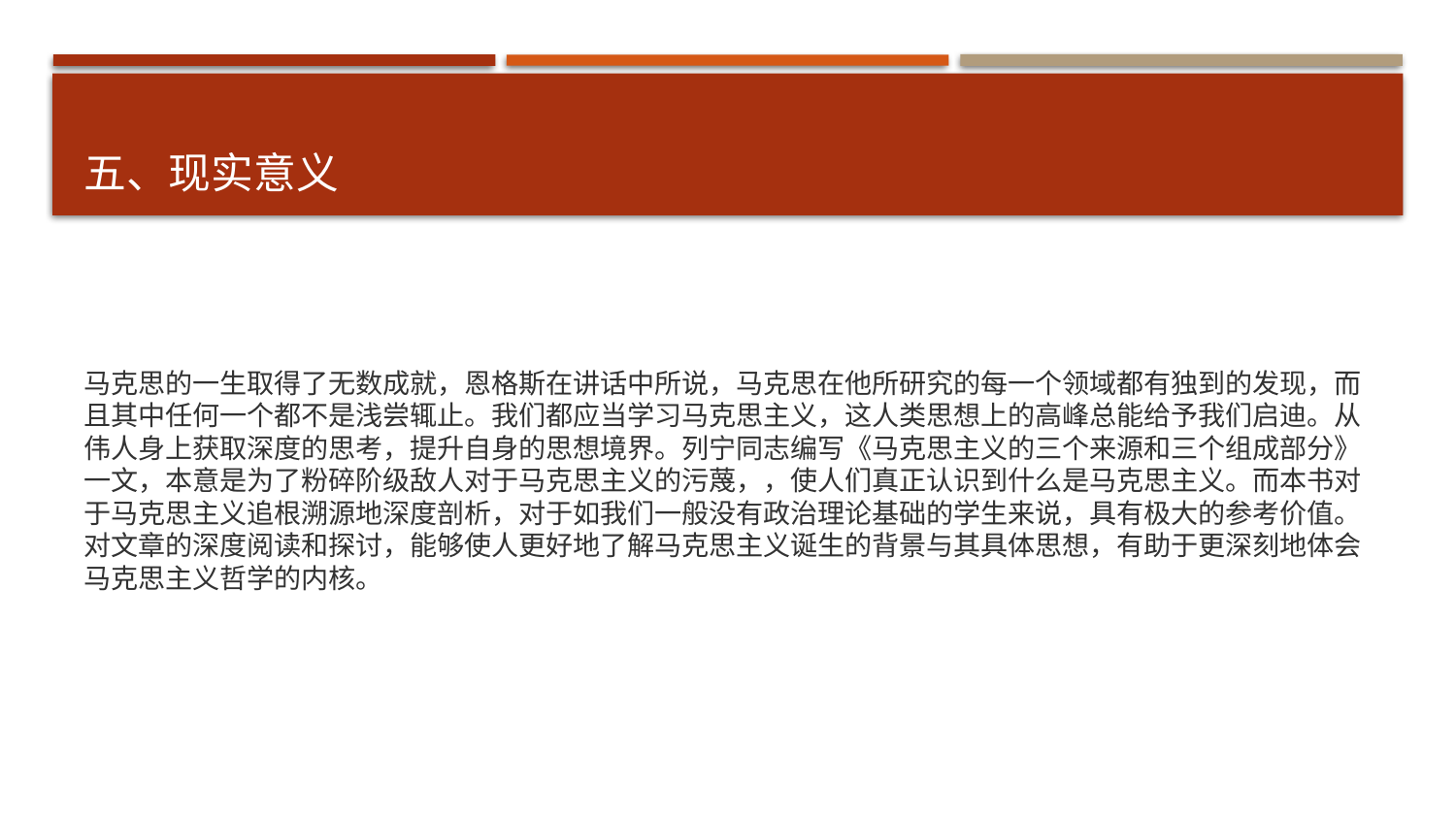

# 五、现实意义
马克思的一生取得了无数成就，恩格斯在讲话中所说，马克思在他所研究的每一个领域都有独到的发现，而且其中任何一个都不是浅尝辄止。我们都应当学习马克思主义，这人类思想上的高峰总能给予我们启迪。从伟人身上获取深度的思考，提升自身的思想境界。列宁同志编写《马克思主义的三个来源和三个组成部分》一文，本意是为了粉碎阶级敌人对于马克思主义的污蔑，，使人们真正认识到什么是马克思主义。而本书对于马克思主义追根溯源地深度剖析，对于如我们一般没有政治理论基础的学生来说，具有极大的参考价值。对文章的深度阅读和探讨，能够使人更好地了解马克思主义诞生的背景与其具体思想，有助于更深刻地体会马克思主义哲学的内核。